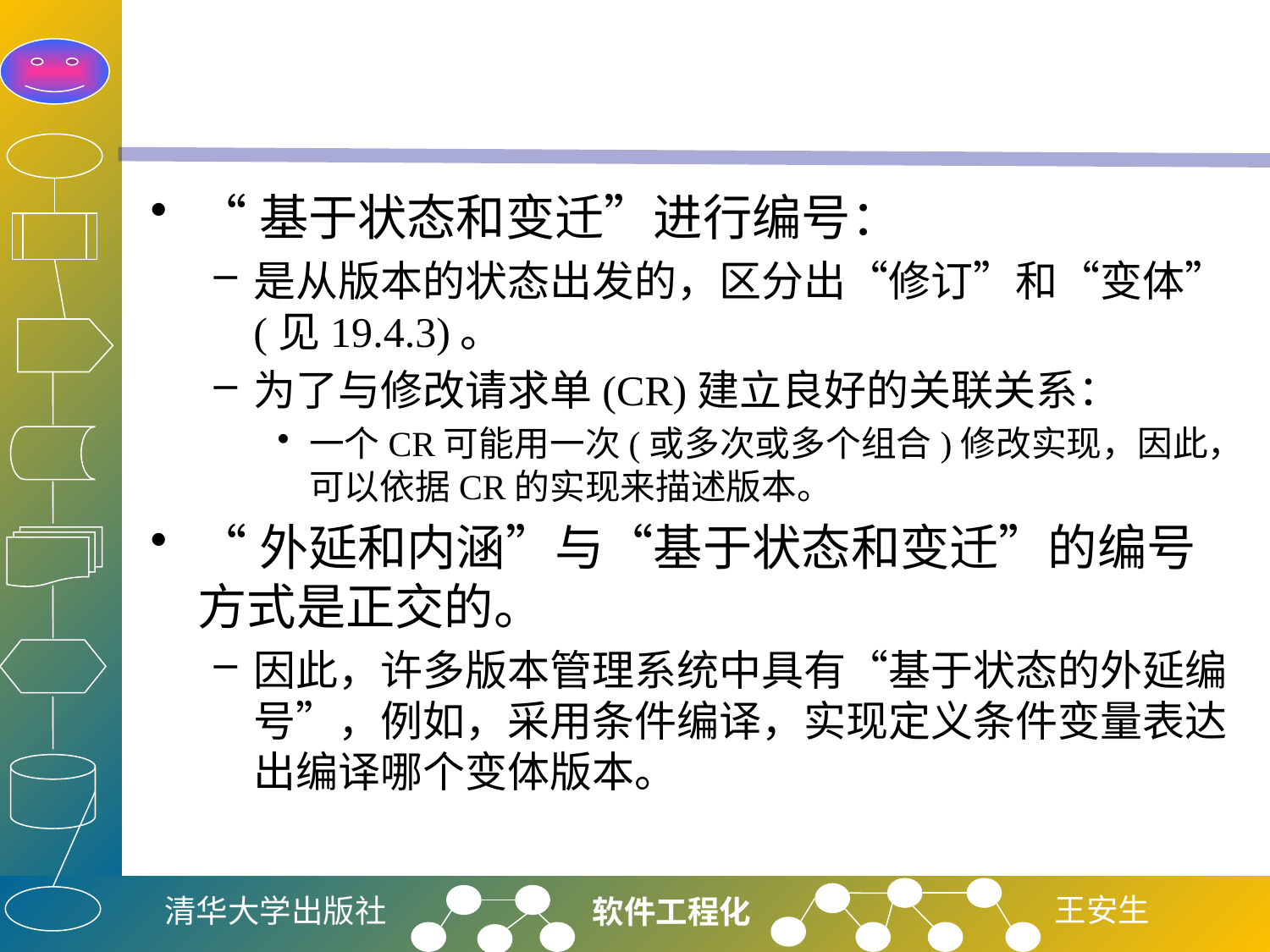

#
“基于状态和变迁”进行编号：
是从版本的状态出发的，区分出“修订”和“变体”(见19.4.3)。
为了与修改请求单(CR)建立良好的关联关系：
一个CR可能用一次(或多次或多个组合)修改实现，因此，可以依据CR的实现来描述版本。
“外延和内涵”与“基于状态和变迁”的编号方式是正交的。
因此，许多版本管理系统中具有“基于状态的外延编号”，例如，采用条件编译，实现定义条件变量表达出编译哪个变体版本。